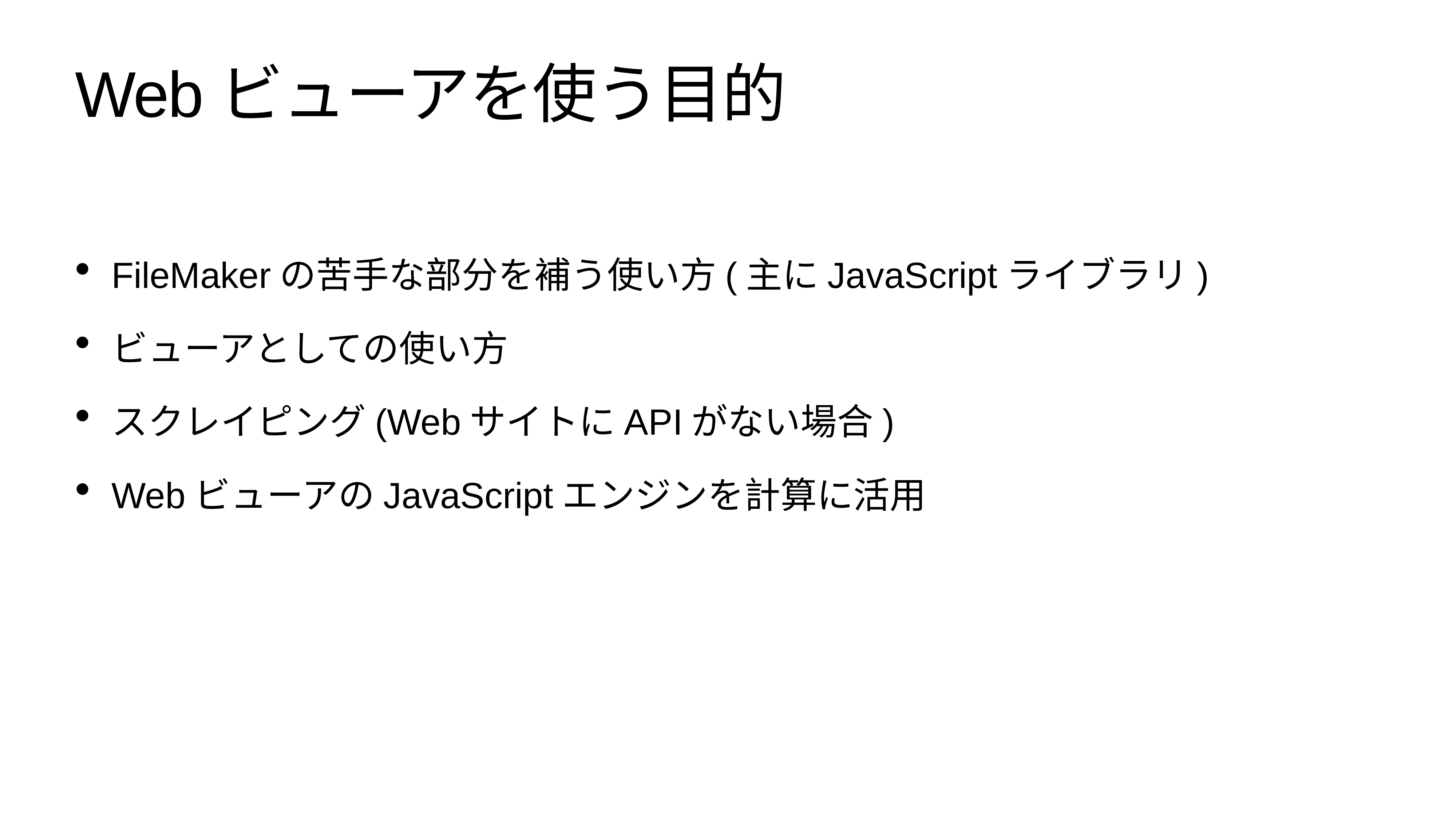

# Webビューアを使う目的
FileMakerの苦手な部分を補う使い方(主にJavaScriptライブラリ)
ビューアとしての使い方
スクレイピング(WebサイトにAPIがない場合)
WebビューアのJavaScriptエンジンを計算に活用